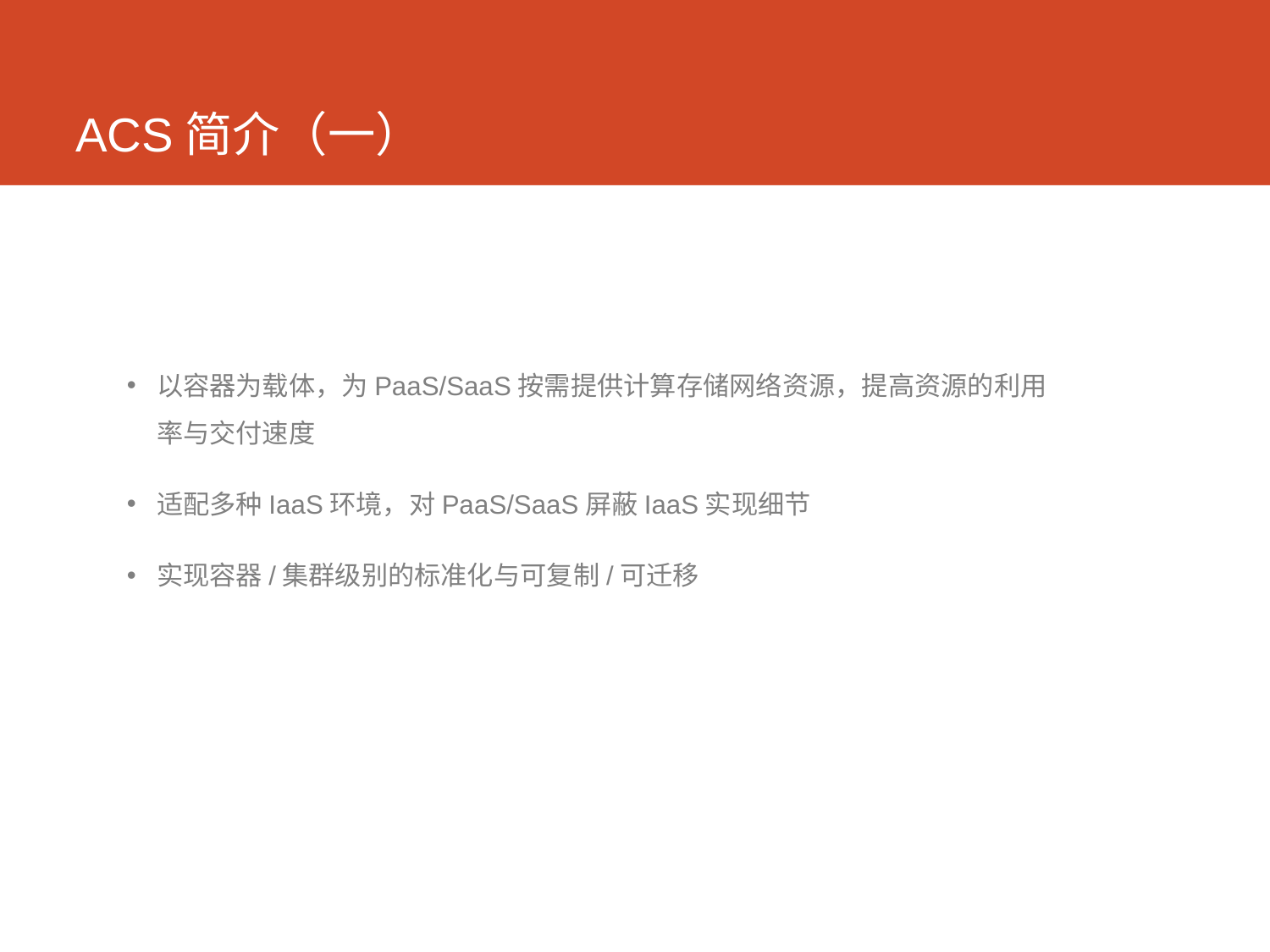

# ACS简介（一）
以容器为载体，为PaaS/SaaS按需提供计算存储网络资源，提高资源的利用率与交付速度
适配多种IaaS环境，对PaaS/SaaS屏蔽IaaS实现细节
实现容器/集群级别的标准化与可复制/可迁移